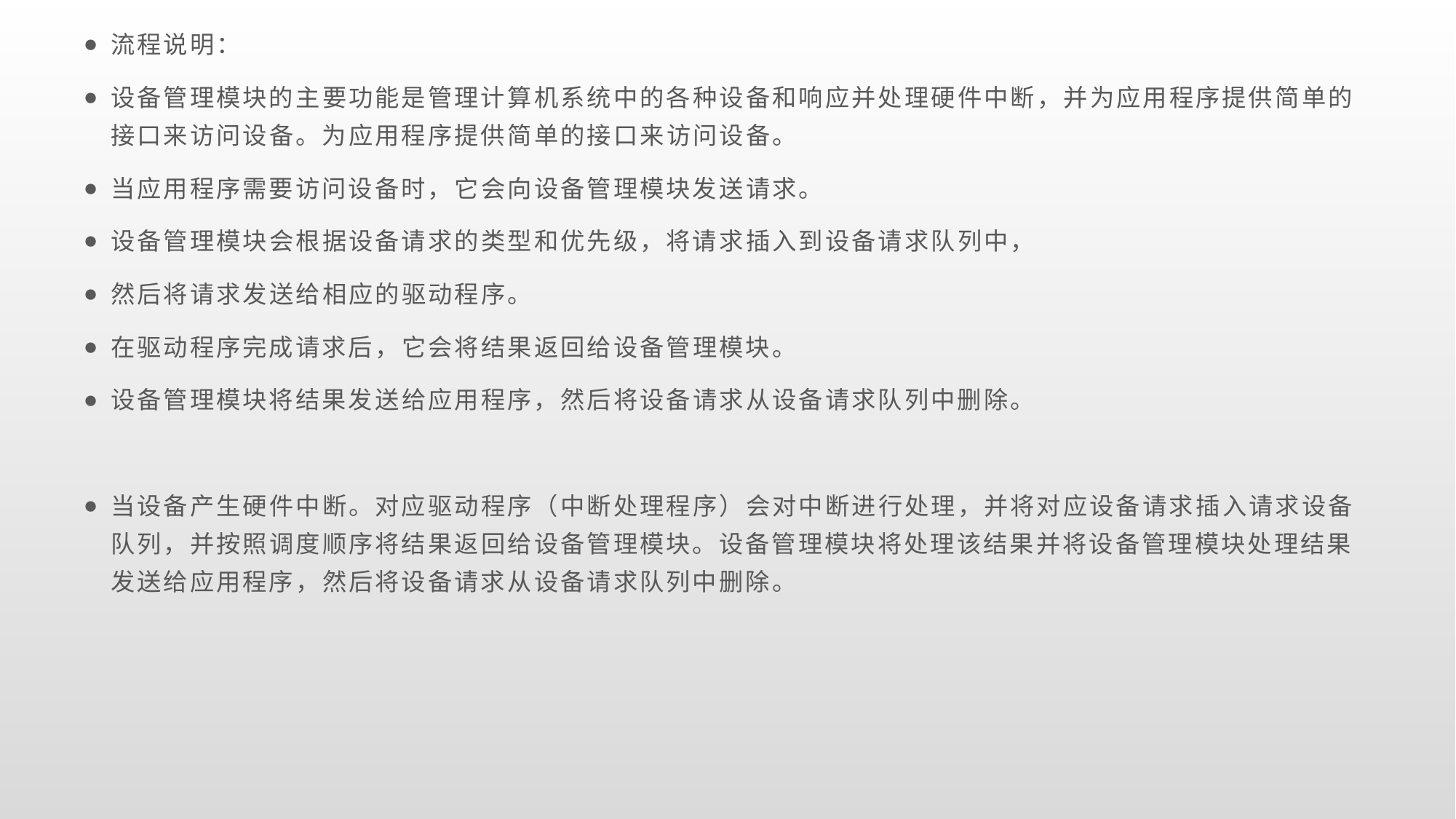

流程说明：
设备管理模块的主要功能是管理计算机系统中的各种设备和响应并处理硬件中断，并为应用程序提供简单的接口来访问设备。为应用程序提供简单的接口来访问设备。
当应用程序需要访问设备时，它会向设备管理模块发送请求。
设备管理模块会根据设备请求的类型和优先级，将请求插入到设备请求队列中，
然后将请求发送给相应的驱动程序。
在驱动程序完成请求后，它会将结果返回给设备管理模块。
设备管理模块将结果发送给应用程序，然后将设备请求从设备请求队列中删除。

当设备产生硬件中断。对应驱动程序（中断处理程序）会对中断进行处理，并将对应设备请求插入请求设备队列，并按照调度顺序将结果返回给设备管理模块。设备管理模块将处理该结果并将设备管理模块处理结果发送给应用程序，然后将设备请求从设备请求队列中删除。